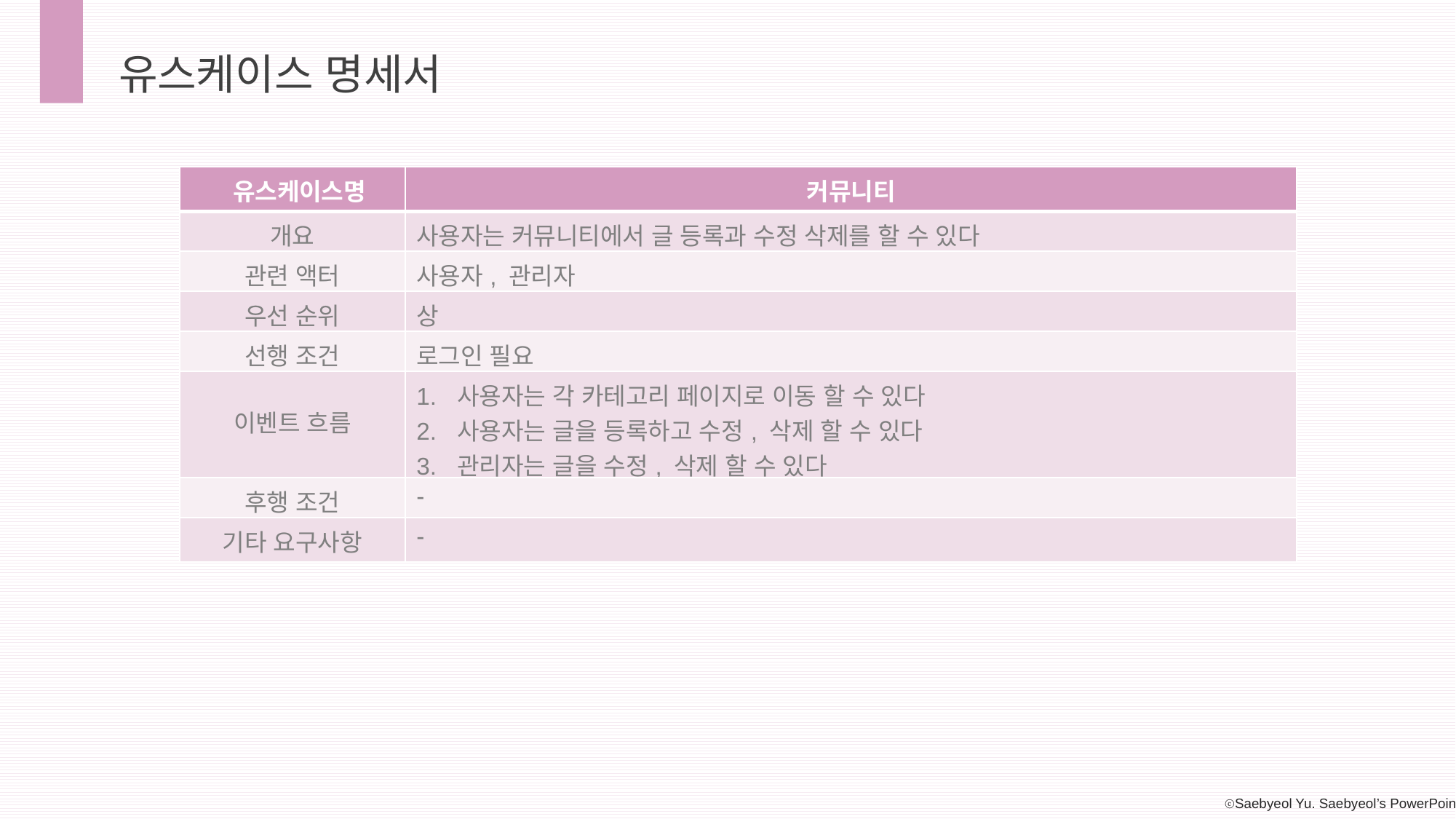

유스케이스 명세서
| 유스케이스명 | 커뮤니티 |
| --- | --- |
| 개요 | 사용자는 커뮤니티에서 글 등록과 수정 삭제를 할 수 있다 |
| 관련 액터 | 사용자, 관리자 |
| 우선 순위 | 상 |
| 선행 조건 | 로그인 필요 |
| 이벤트 흐름 | 사용자는 각 카테고리 페이지로 이동 할 수 있다 사용자는 글을 등록하고 수정, 삭제 할 수 있다 관리자는 글을 수정, 삭제 할 수 있다 |
| 후행 조건 | - |
| 기타 요구사항 | - |
|  |
| --- |